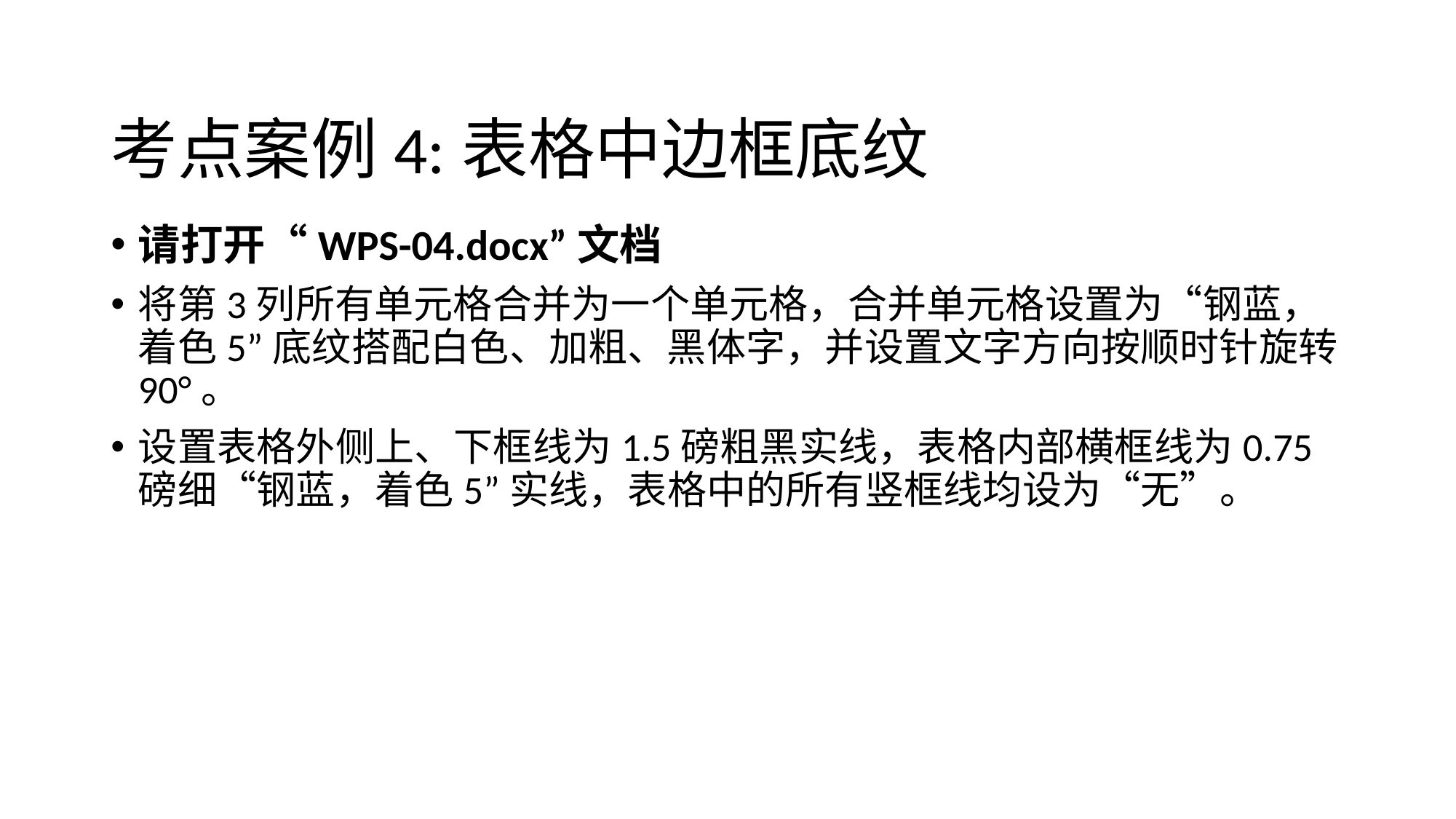

# 考点案例4:表格中边框底纹
请打开“WPS-04.docx”文档
将第3列所有单元格合并为一个单元格，合并单元格设置为“钢蓝，着色5”底纹搭配白色、加粗、黑体字，并设置文字方向按顺时针旋转90°。
设置表格外侧上、下框线为1.5磅粗黑实线，表格内部横框线为0.75磅细“钢蓝，着色5”实线，表格中的所有竖框线均设为“无”。